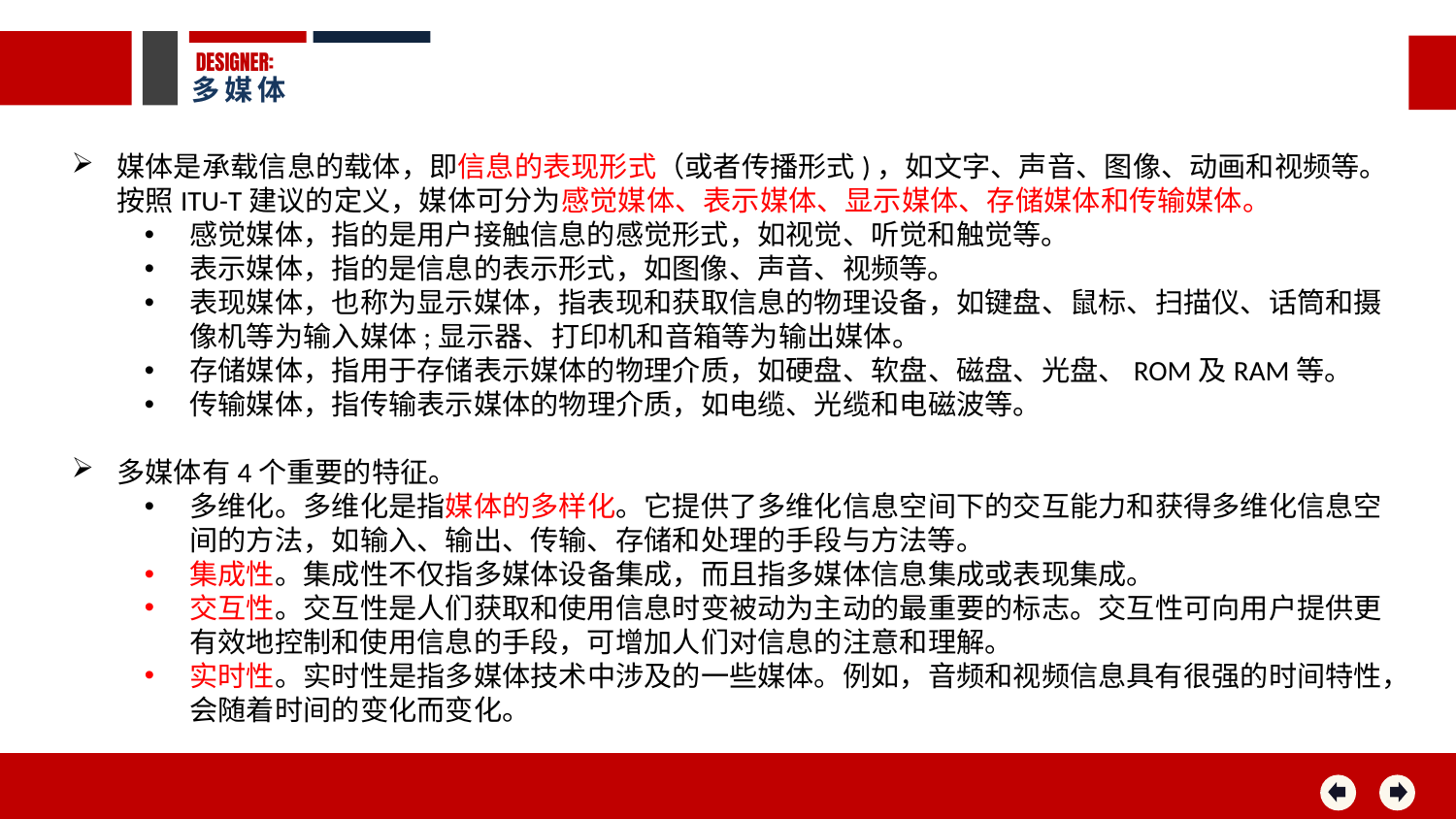

DESIGNER:
多媒体
媒体是承载信息的载体，即信息的表现形式（或者传播形式)，如文字、声音、图像、动画和视频等。按照ITU-T建议的定义，媒体可分为感觉媒体、表示媒体、显示媒体、存储媒体和传输媒体。
感觉媒体，指的是用户接触信息的感觉形式，如视觉、听觉和触觉等。
表示媒体，指的是信息的表示形式，如图像、声音、视频等。
表现媒体，也称为显示媒体，指表现和获取信息的物理设备，如键盘、鼠标、扫描仪、话筒和摄像机等为输入媒体;显示器、打印机和音箱等为输出媒体。
存储媒体，指用于存储表示媒体的物理介质，如硬盘、软盘、磁盘、光盘、ROM及RAM等。
传输媒体，指传输表示媒体的物理介质，如电缆、光缆和电磁波等。

多媒体有4个重要的特征。
多维化。多维化是指媒体的多样化。它提供了多维化信息空间下的交互能力和获得多维化信息空间的方法，如输入、输出、传输、存储和处理的手段与方法等。
集成性。集成性不仅指多媒体设备集成，而且指多媒体信息集成或表现集成。
交互性。交互性是人们获取和使用信息时变被动为主动的最重要的标志。交互性可向用户提供更有效地控制和使用信息的手段，可增加人们对信息的注意和理解。
实时性。实时性是指多媒体技术中涉及的一些媒体。例如，音频和视频信息具有很强的时间特性，会随着时间的变化而变化。